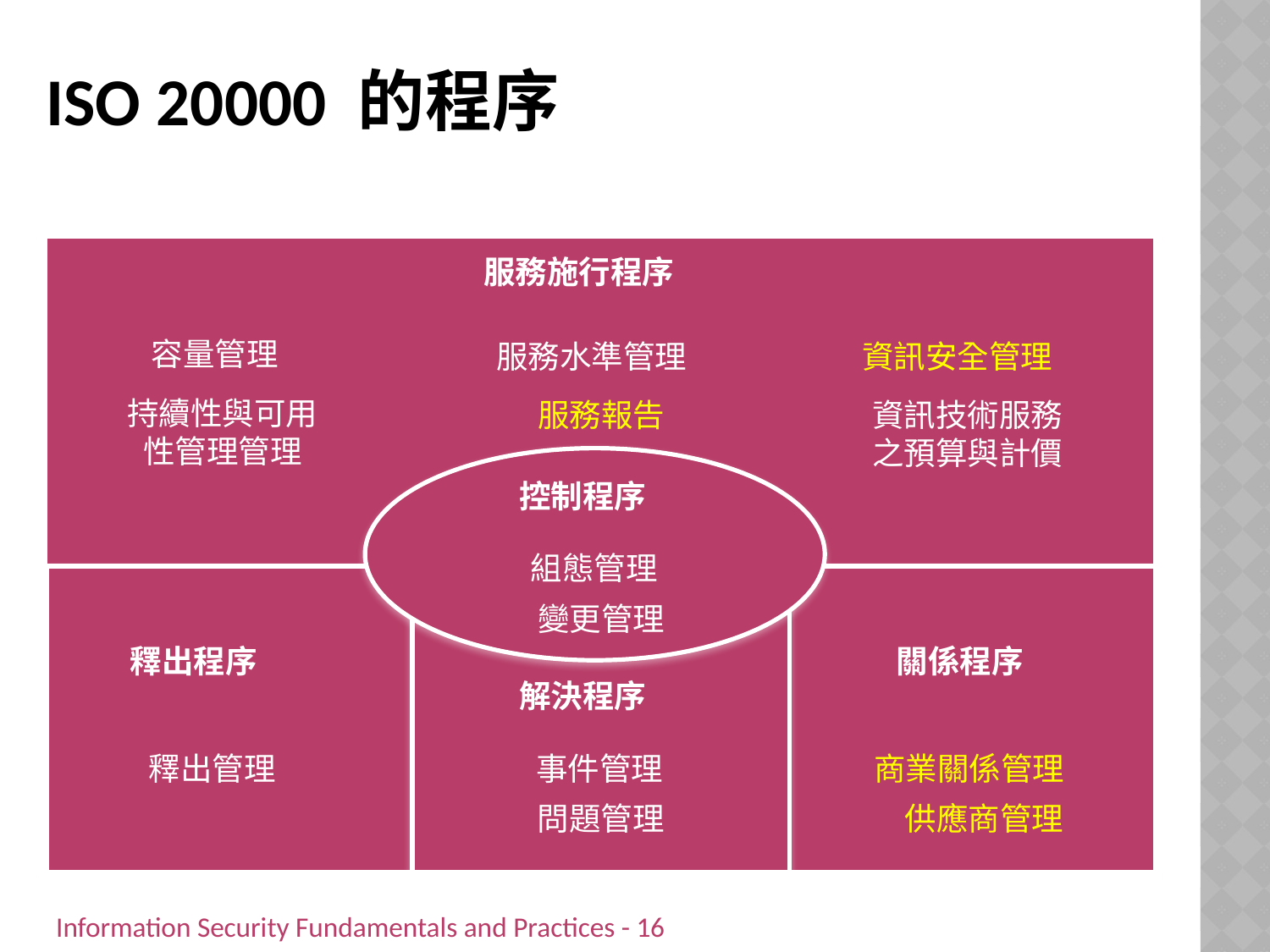

# ISO 20000 的程序

服務施行程序
容量管理
服務水準管理
資訊安全管理
持續性與可用
性管理管理
服務報告
資訊技術服務
之預算與計價

控制程序
組態管理

變更管理
釋出程序
關係程序
解決程序
釋出管理
事件管理
商業關係管理
問題管理
供應商管理